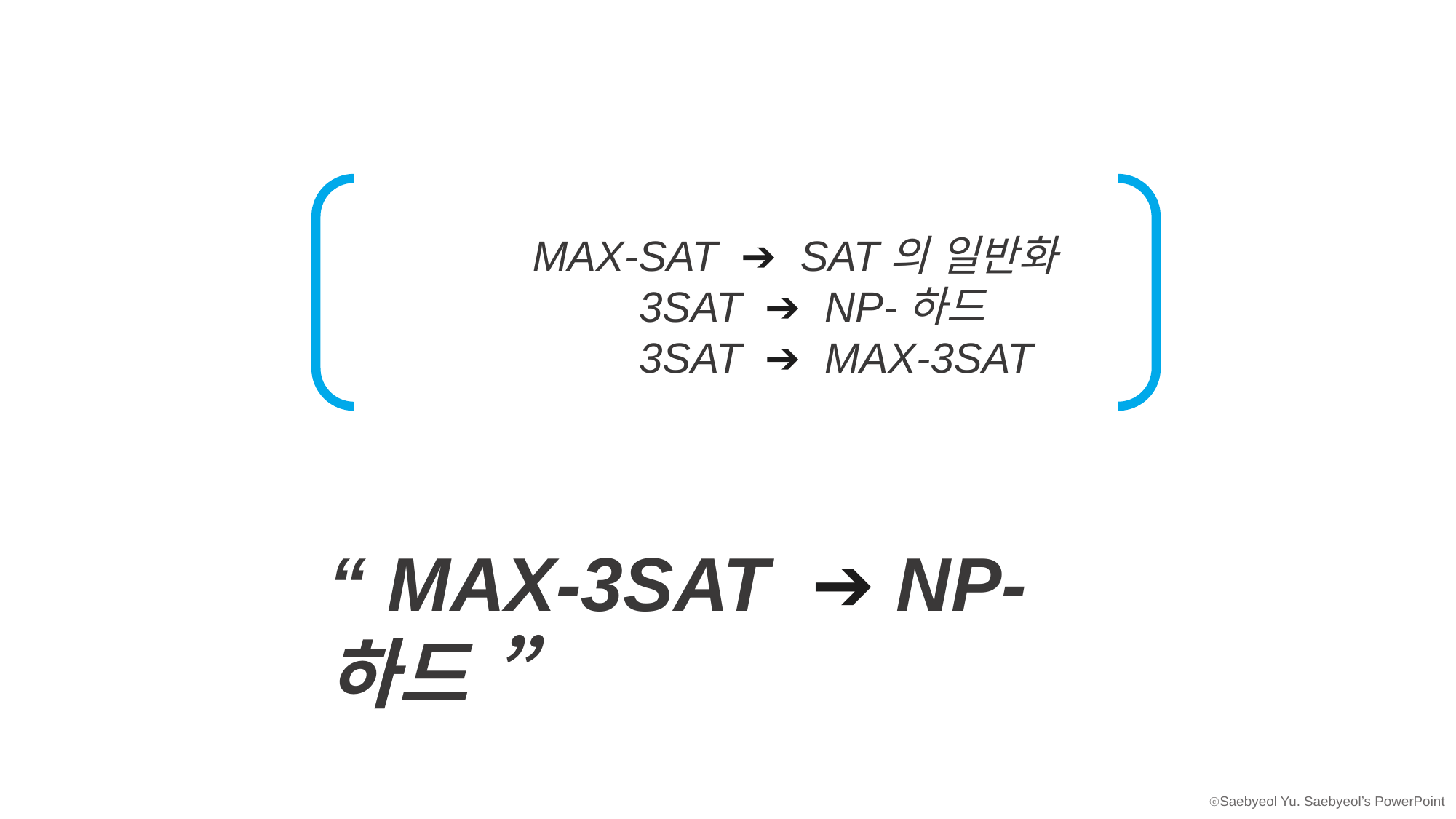

MAX-SAT  ➔  SAT의 일반화
                   3SAT  ➔  NP-하드
                   3SAT  ➔  MAX-3SAT

“ MAX-3SAT  ➔ NP-하드 ”